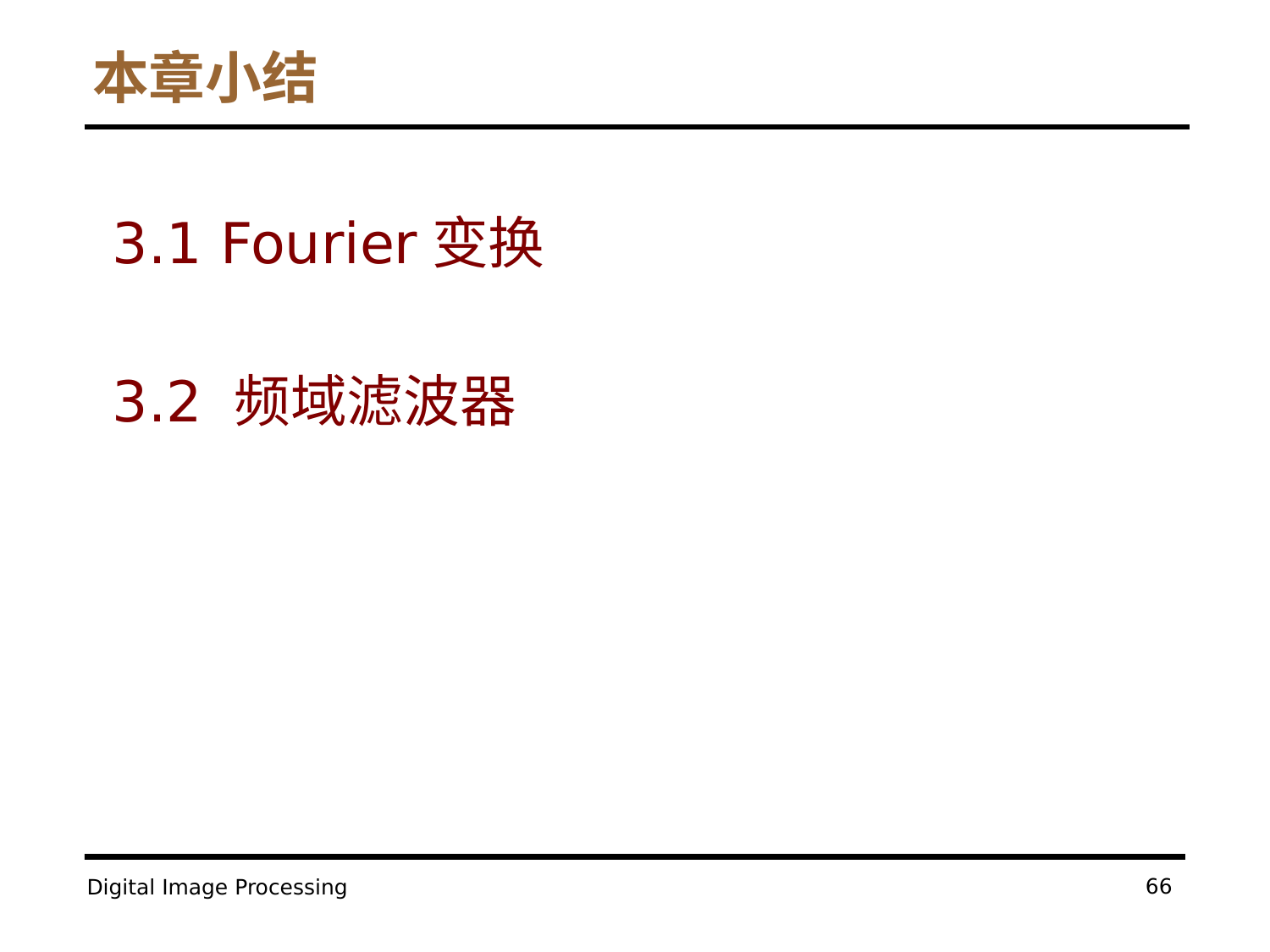

# 本章小结
3.1 Fourier变换

3.2 频域滤波器
66
Digital Image Processing